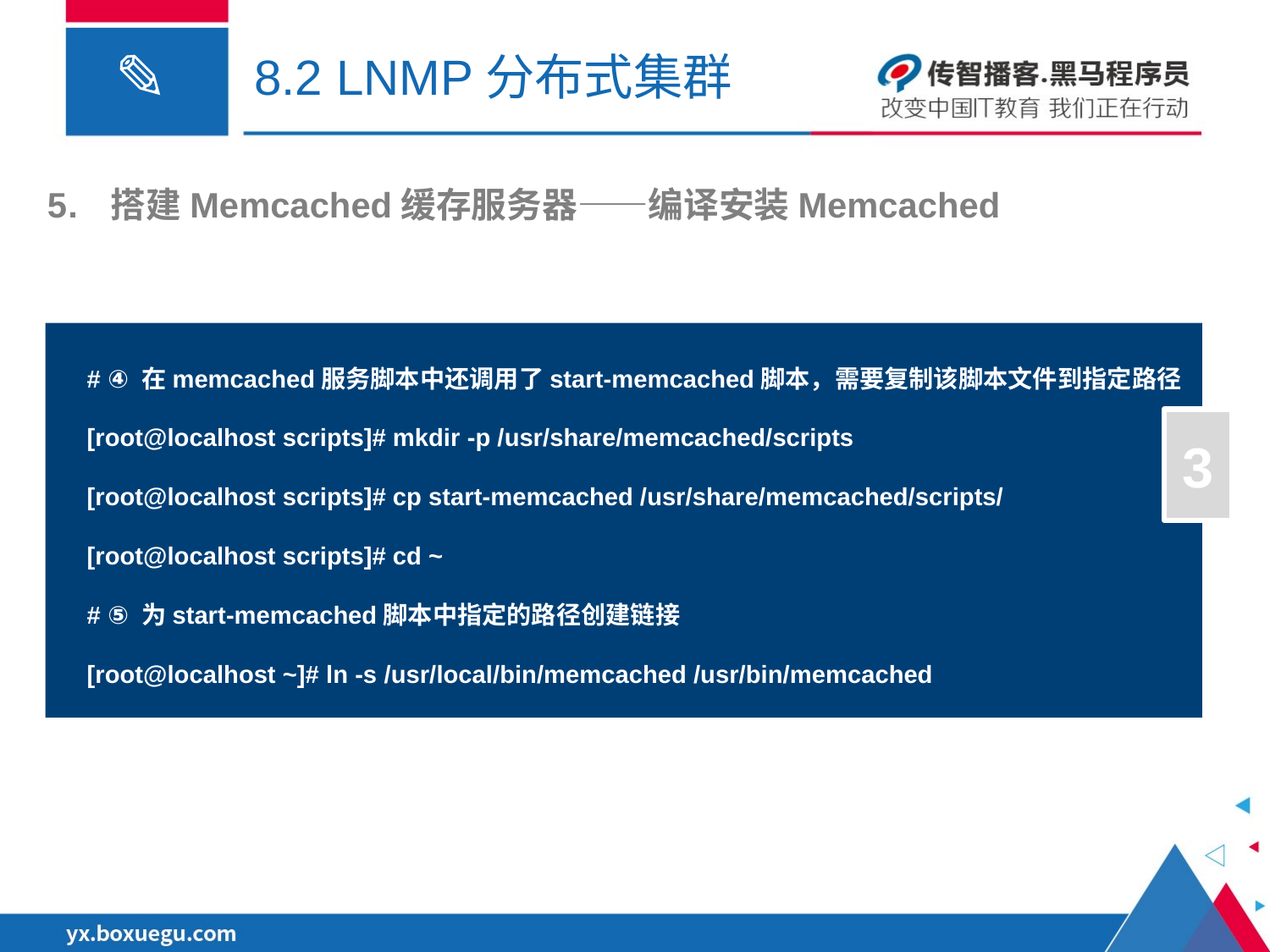

# 8.2 LNMP分布式集群
搭建Memcached缓存服务器——编译安装Memcached

# ④ 在memcached服务脚本中还调用了start-memcached脚本，需要复制该脚本文件到指定路径
[root@localhost scripts]# mkdir -p /usr/share/memcached/scripts
[root@localhost scripts]# cp start-memcached /usr/share/memcached/scripts/
[root@localhost scripts]# cd ~
# ⑤ 为start-memcached脚本中指定的路径创建链接
[root@localhost ~]# ln -s /usr/local/bin/memcached /usr/bin/memcached
3